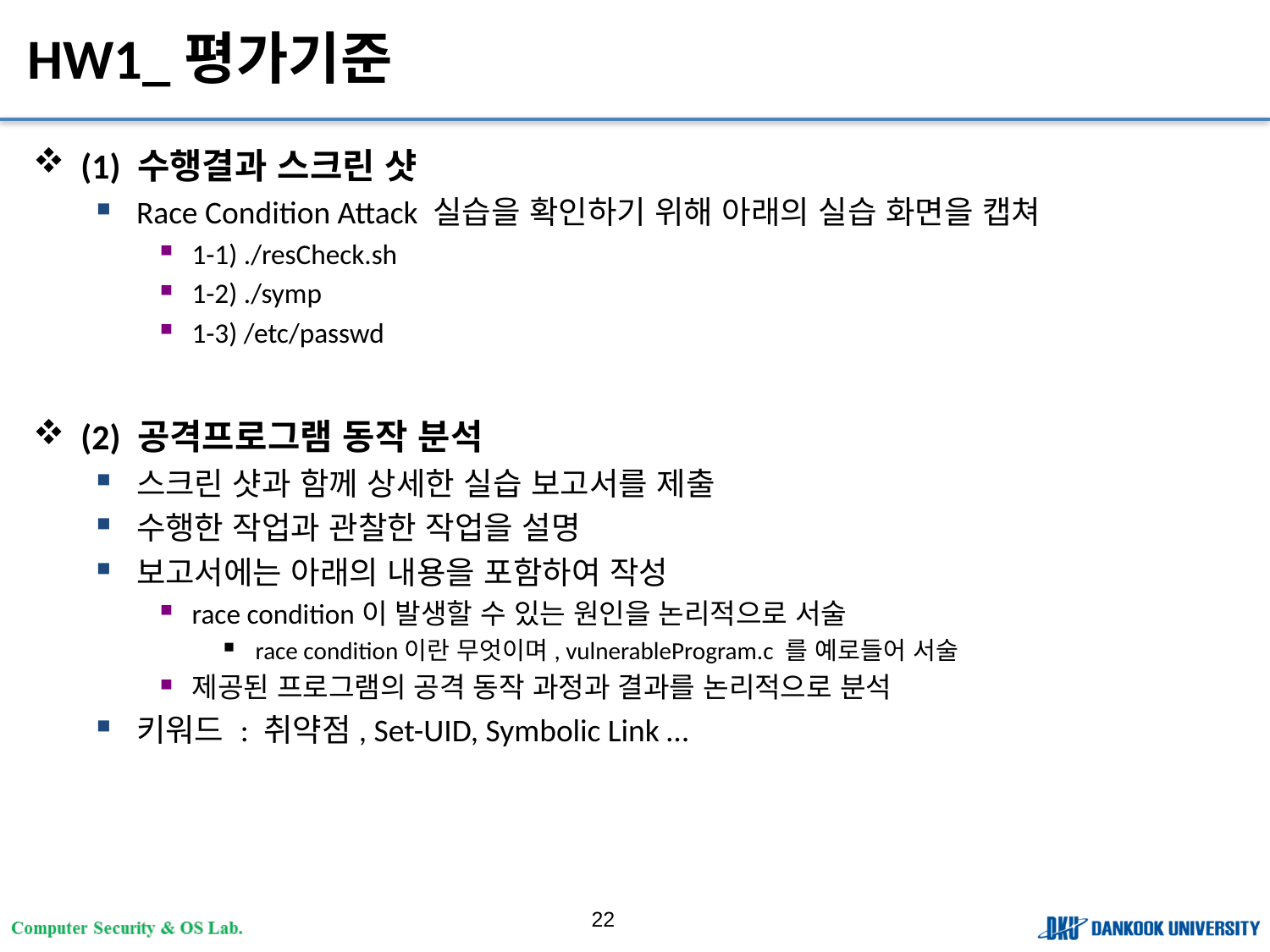

# HW1_평가기준
(1) 수행결과 스크린 샷
Race Condition Attack 실습을 확인하기 위해 아래의 실습 화면을 캡쳐
1-1) ./resCheck.sh
1-2) ./symp
1-3) /etc/passwd

(2) 공격프로그램 동작 분석
스크린 샷과 함께 상세한 실습 보고서를 제출
수행한 작업과 관찰한 작업을 설명
보고서에는 아래의 내용을 포함하여 작성
race condition이 발생할 수 있는 원인을 논리적으로 서술
race condition이란 무엇이며, vulnerableProgram.c 를 예로들어 서술
제공된 프로그램의 공격 동작 과정과 결과를 논리적으로 분석
키워드 : 취약점, Set-UID, Symbolic Link …

22